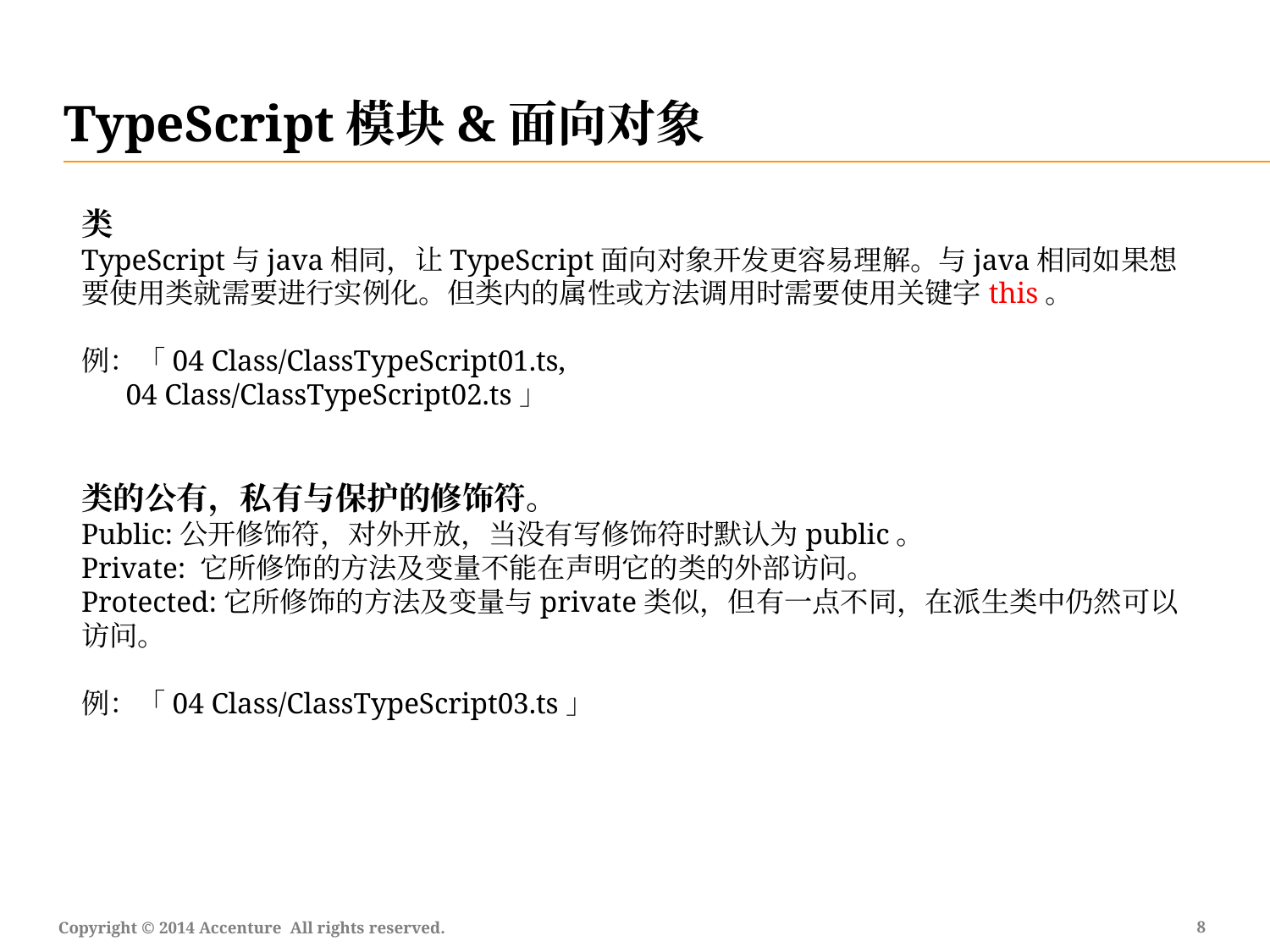

TypeScript模块&面向对象
类
TypeScript与java相同，让TypeScript面向对象开发更容易理解。与java相同如果想要使用类就需要进行实例化。但类内的属性或方法调用时需要使用关键字this。

例：「04 Class/ClassTypeScript01.ts,
      04 Class/ClassTypeScript02.ts」

类的公有，私有与保护的修饰符。
Public:公开修饰符，对外开放，当没有写修饰符时默认为public。
Private: 它所修饰的方法及变量不能在声明它的类的外部访问。
Protected:它所修饰的方法及变量与private类似，但有一点不同，在派生类中仍然可以访问。

例：「04 Class/ClassTypeScript03.ts」

8
Copyright © 2014 Accenture  All rights reserved.